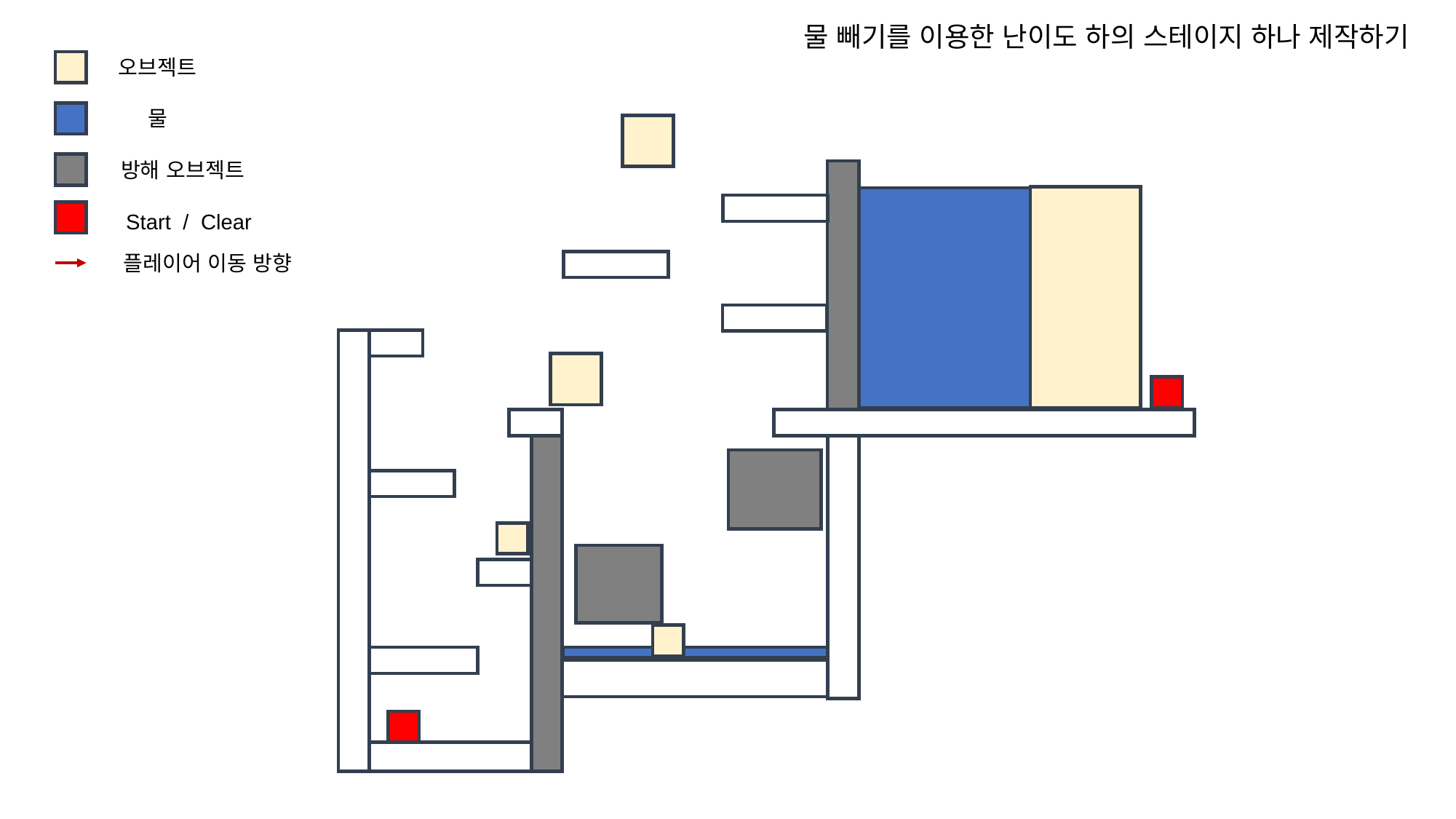

물 빼기를 이용한 난이도 하의 스테이지 하나 제작하기
오브젝트

물

방해 오브젝트

Start  /  Clear
플레이어 이동 방향